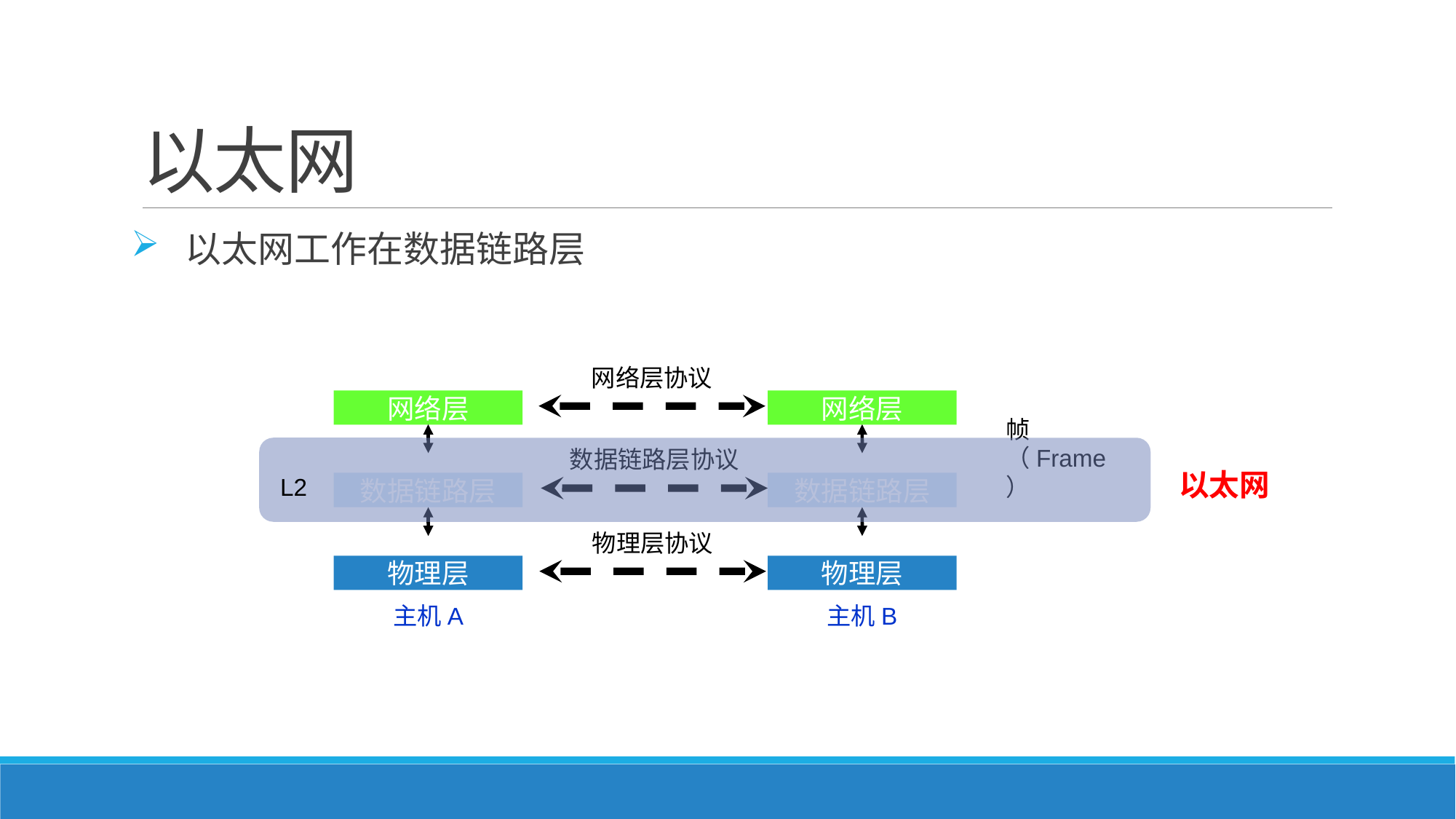

# 以太网
  以太网工作在数据链路层

网络层协议

网络层

数据链路层

物理层
主机A
网络层

数据链路层

物理层
主机B

数据链路层协议
以太网
L2
帧（Frame）

物理层协议